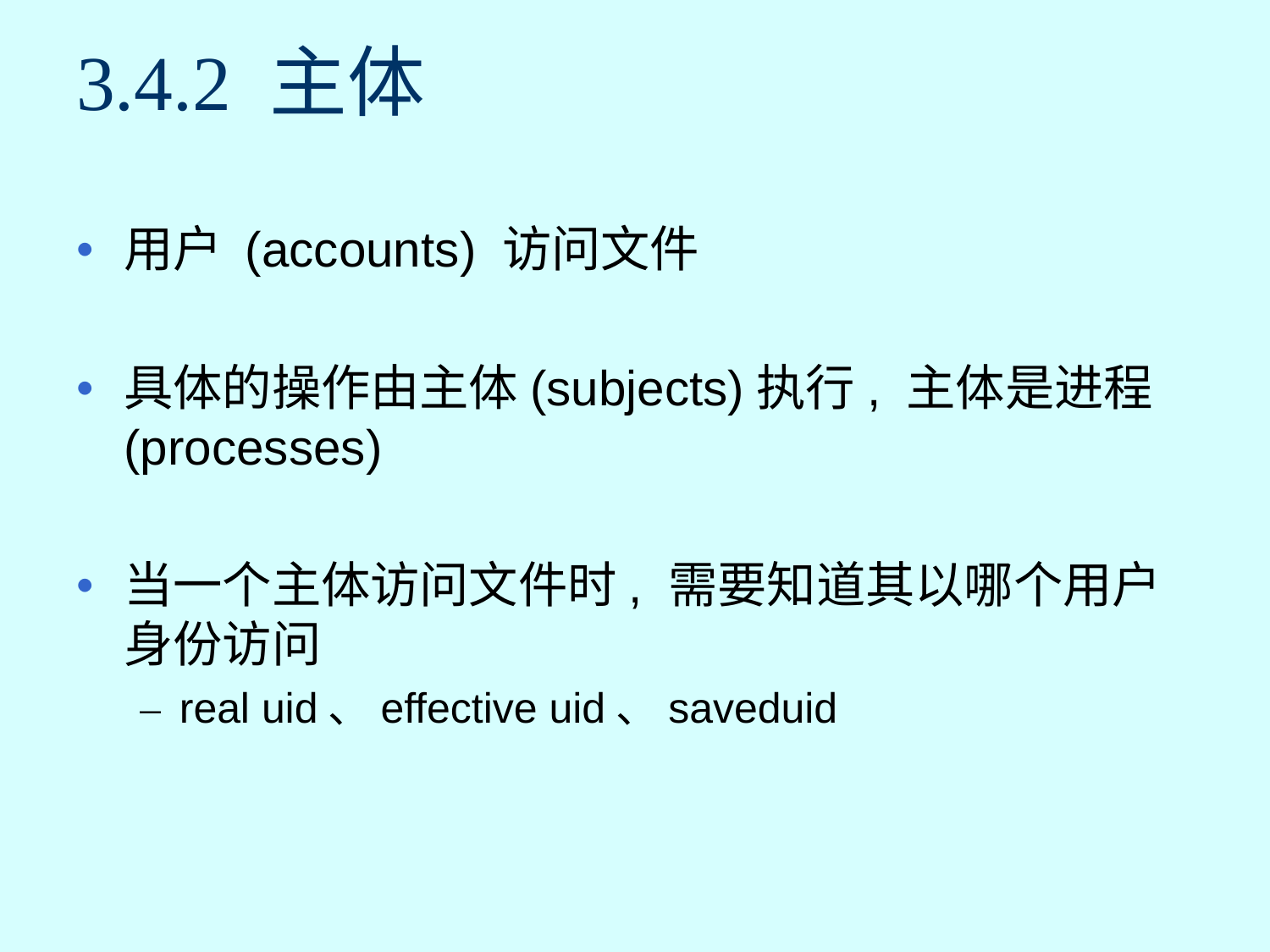

# 3.4.2 主体
用户 (accounts) 访问文件

具体的操作由主体(subjects)执行, 主体是进程 (processes)

当一个主体访问文件时, 需要知道其以哪个用户身份访问
real uid、effective uid、saveduid
42